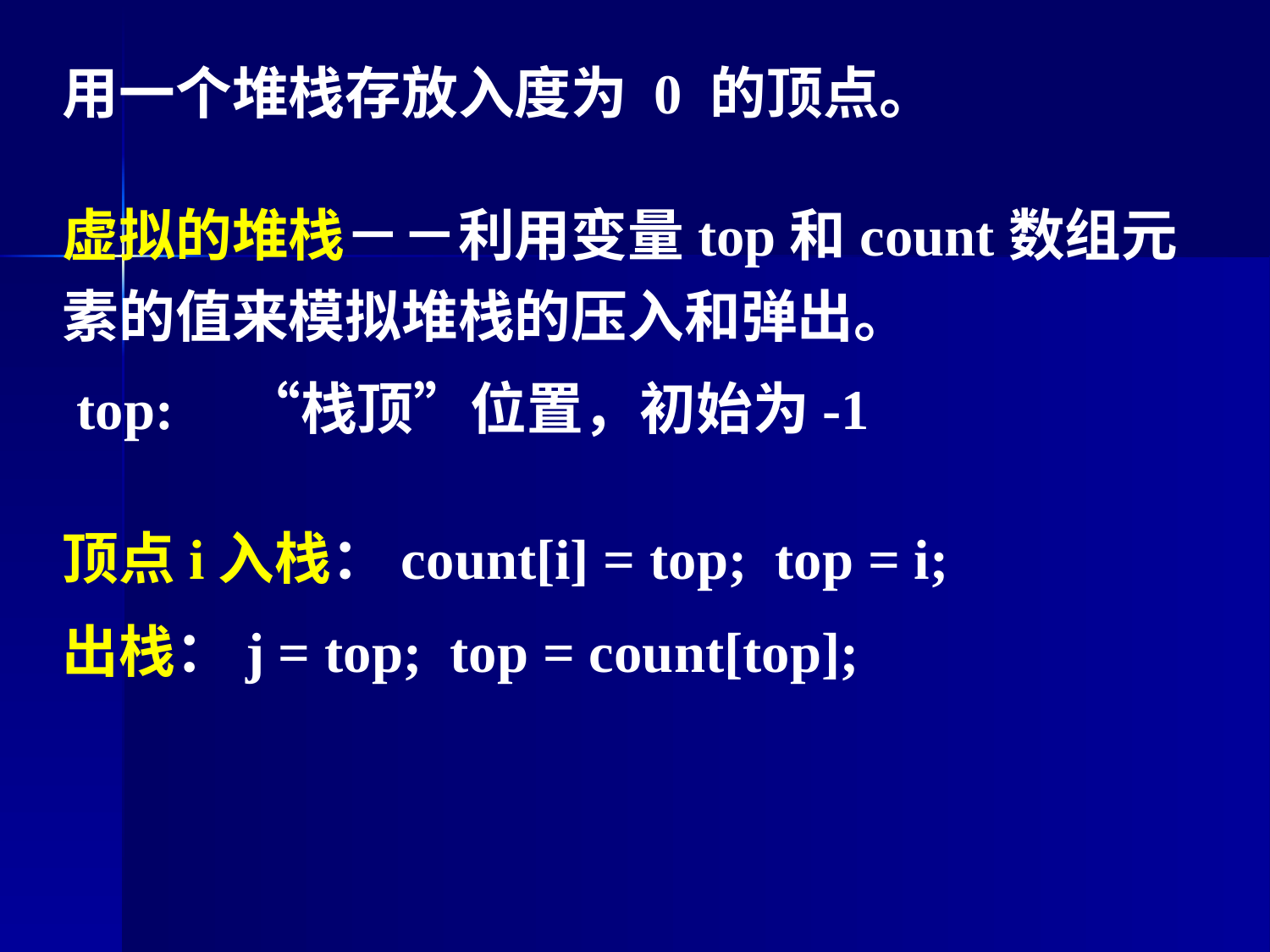

用一个堆栈存放入度为 0 的顶点。

虚拟的堆栈－－利用变量top和count数组元素的值来模拟堆栈的压入和弹出。
 top:　“栈顶”位置，初始为-1

顶点i入栈：count[i] = top;  top = i;
出栈：j = top;  top = count[top];